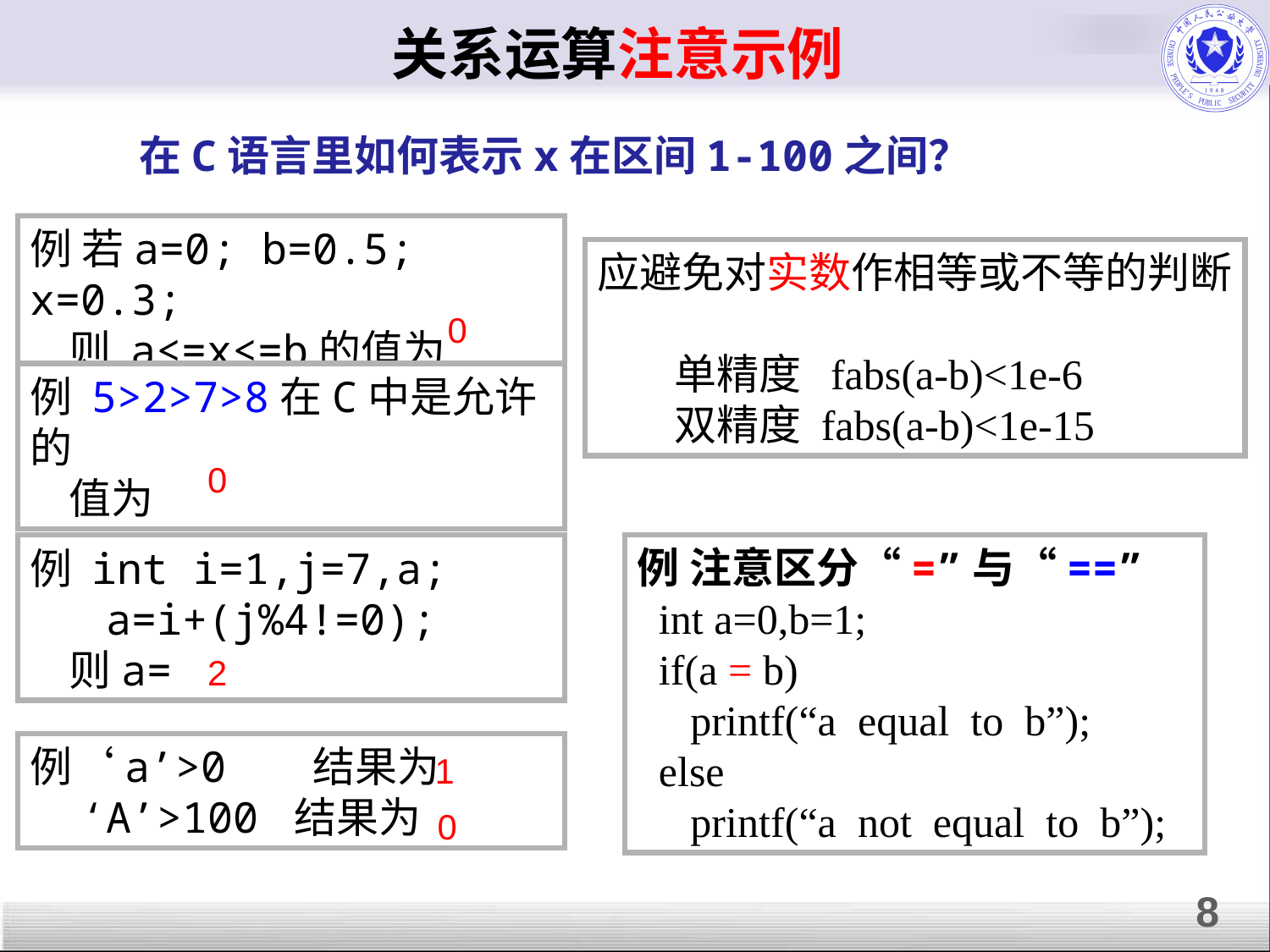

关系运算注意示例
在C语言里如何表示x在区间1-100之间？
应避免对实数作相等或不等的判断

       单精度  fabs(a-b)<1e-6
       双精度 fabs(a-b)<1e-15
例 若a=0; b=0.5; x=0.3;
   则 a<=x<=b的值为
0
例 5>2>7>8在C中是允许的
   值为
0
例 int i=1,j=7,a;
   a=i+(j%4!=0);
   则a=
例 注意区分“=”与“==”
  int a=0,b=1;
  if(a = b)
     printf(“a  equal  to  b”);
  else
     printf(“a  not  equal  to  b”);
2
例‘a’>0   结果为
  ‘A’>100 结果为
1
0